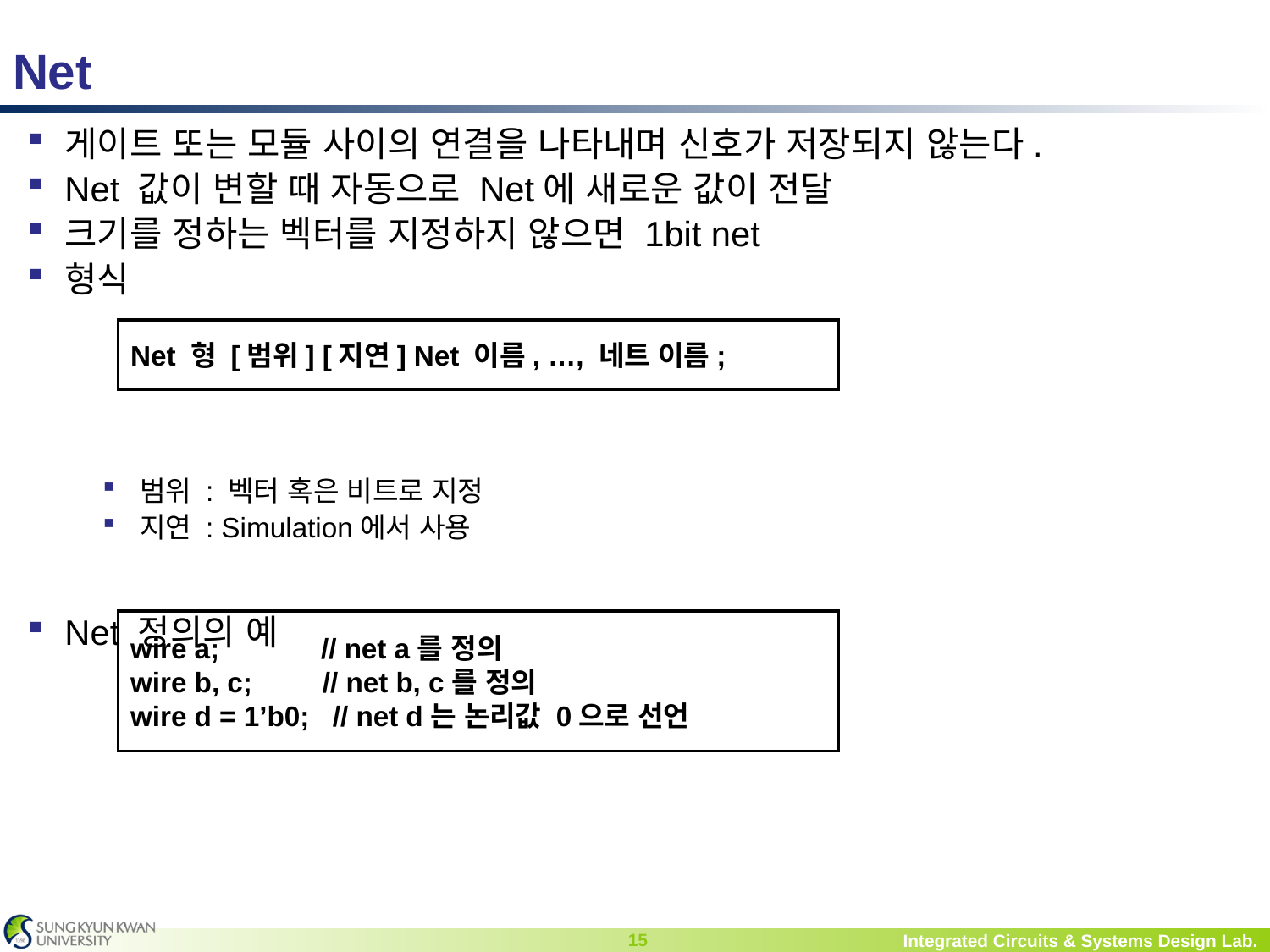

# Net
게이트 또는 모듈 사이의 연결을 나타내며 신호가 저장되지 않는다.
Net 값이 변할 때 자동으로 Net에 새로운 값이 전달
크기를 정하는 벡터를 지정하지 않으면 1bit net
형식

범위 : 벡터 혹은 비트로 지정
지연 : Simulation에서 사용

Net 정의의 예

Net 형 [범위] [지연] Net 이름, …, 네트 이름;
wire a;             // net a를 정의
wire b, c;         // net b, c를 정의
wire d = 1’b0;   // net d는 논리값 0으로 선언